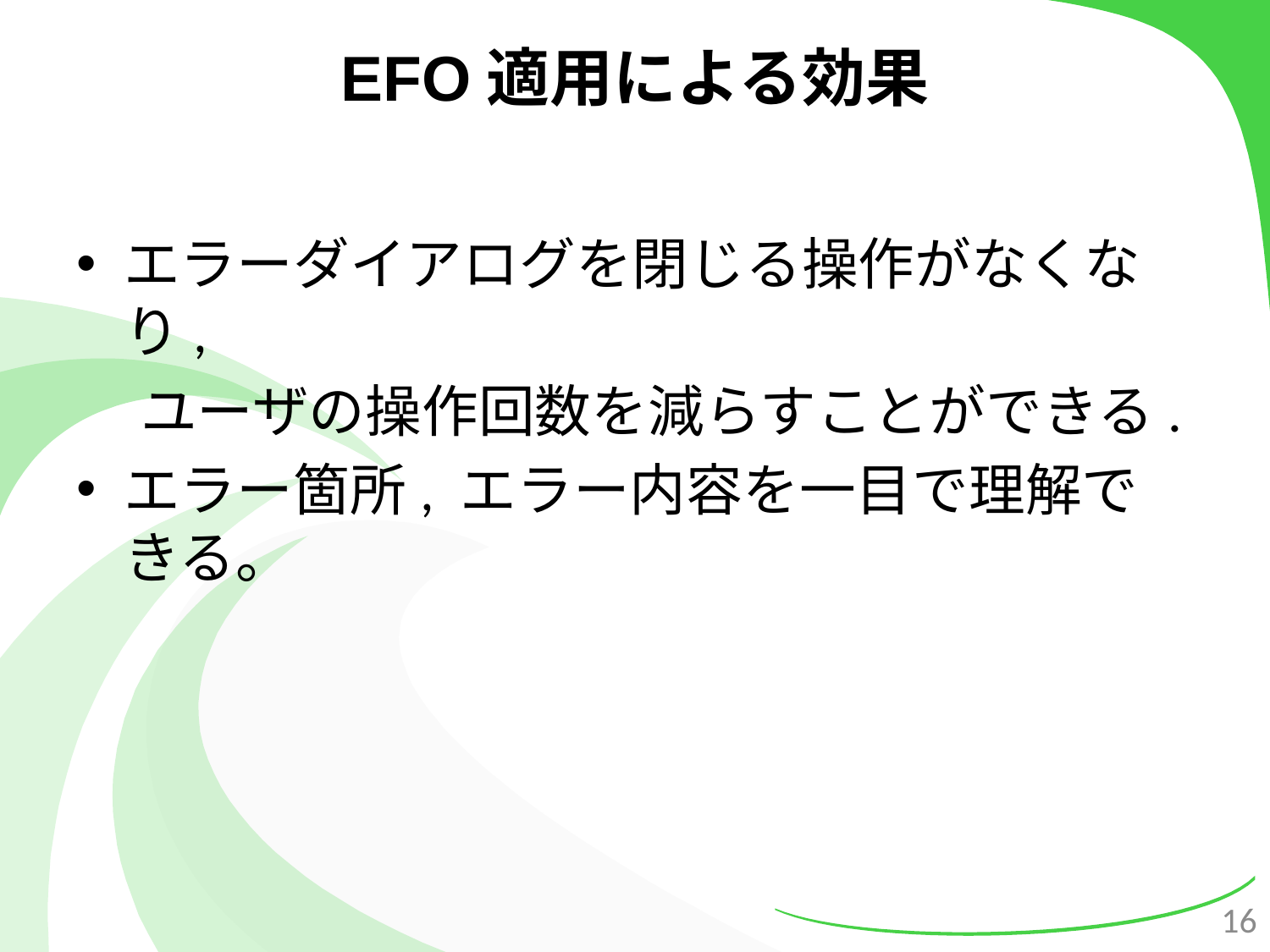

# EFO適用による効果
エラーダイアログを閉じる操作がなくなり,
    ユーザの操作回数を減らすことができる.
エラー箇所, エラー内容を一目で理解できる。
16